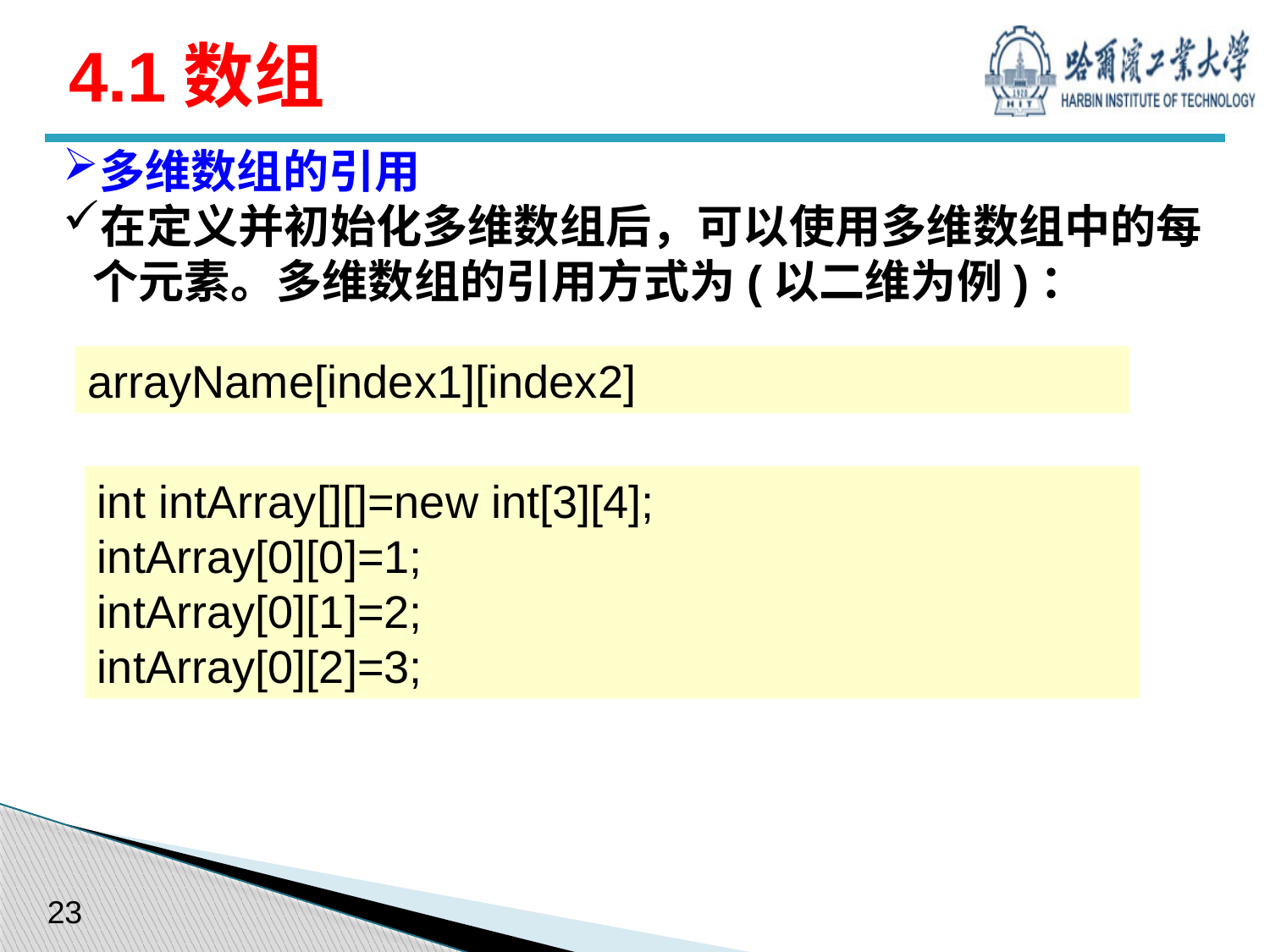

# 4.1数组
多维数组的引用
在定义并初始化多维数组后，可以使用多维数组中的每个元素。多维数组的引用方式为(以二维为例)：
arrayName[index1][index2]
int intArray[][]=new int[3][4];
intArray[0][0]=1;
intArray[0][1]=2;
intArray[0][2]=3;